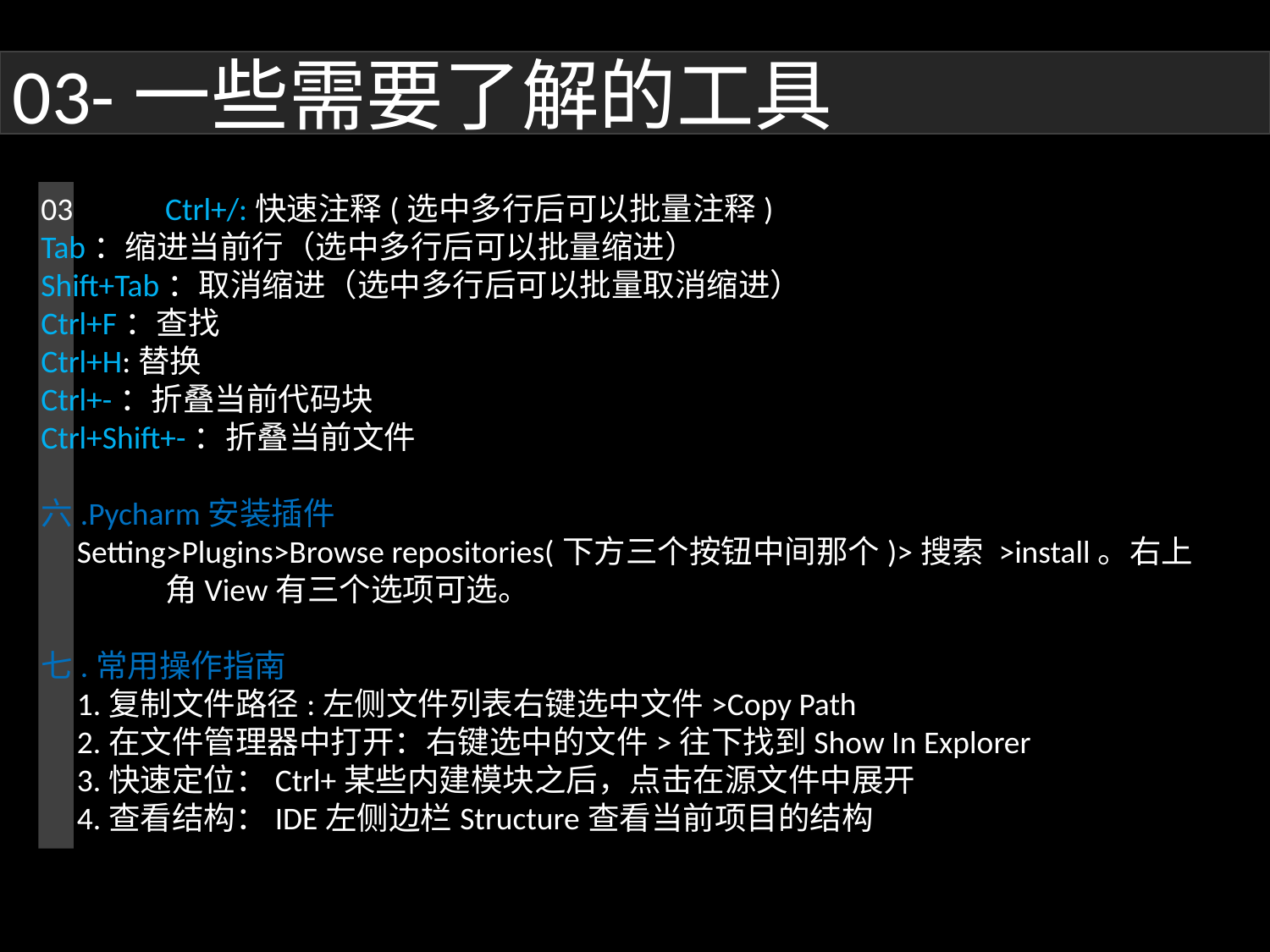

03-一些需要了解的工具
03	Ctrl+/:快速注释(选中多行后可以批量注释)
Tab：缩进当前行（选中多行后可以批量缩进）
Shift+Tab：取消缩进（选中多行后可以批量取消缩进）
Ctrl+F：查找
Ctrl+H:替换
Ctrl+-：折叠当前代码块
Ctrl+Shift+-：折叠当前文件

六.Pycharm安装插件
     Setting>Plugins>Browse repositories(下方三个按钮中间那个)>搜索 >install。右上角View有三个选项可选。

七.常用操作指南
     1.复制文件路径:左侧文件列表右键选中文件>Copy Path
     2.在文件管理器中打开：右键选中的文件>往下找到Show In Explorer
     3.快速定位：Ctrl+某些内建模块之后，点击在源文件中展开
     4.查看结构：IDE左侧边栏Structure查看当前项目的结构